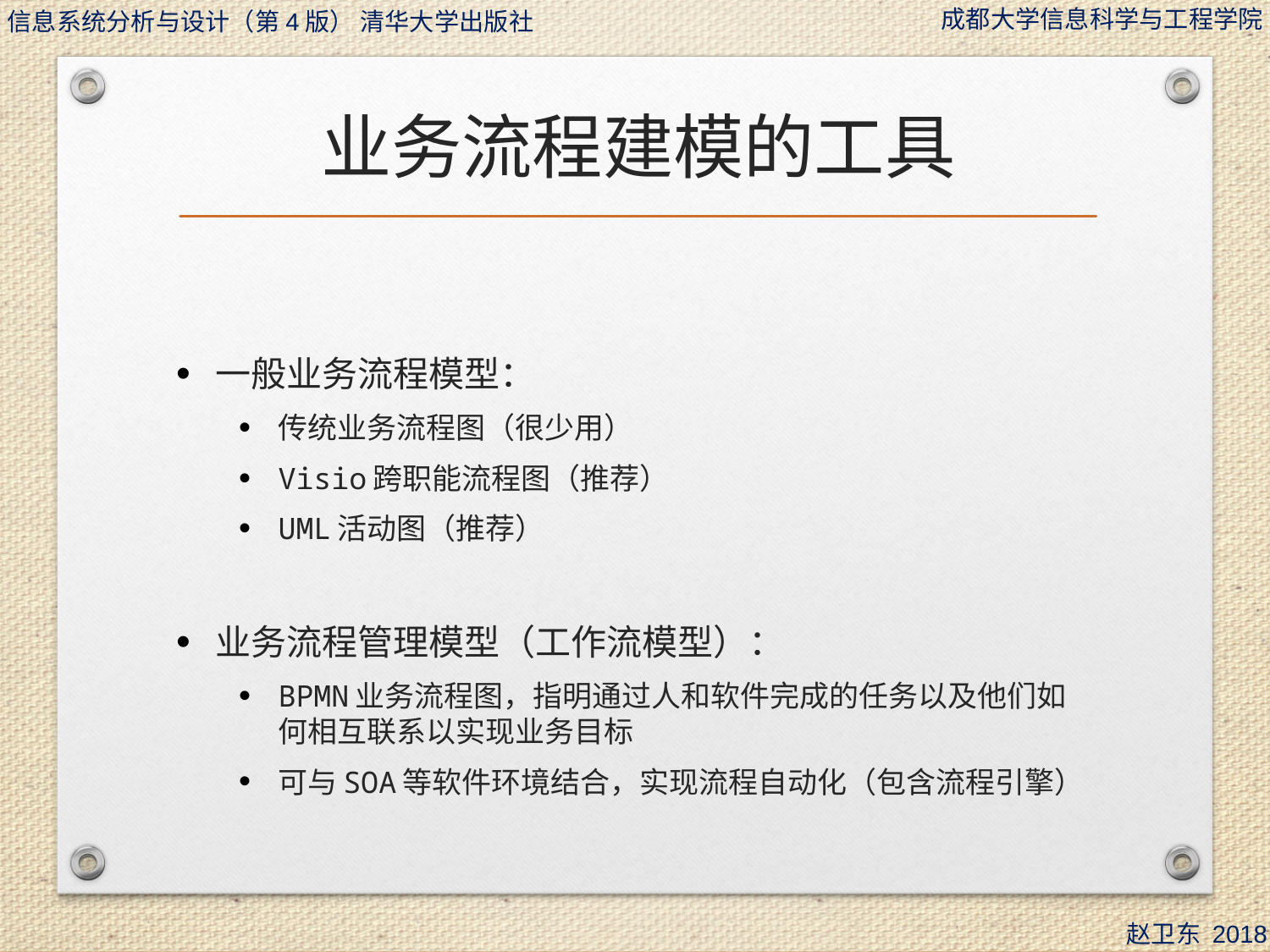

# 业务流程建模的工具
一般业务流程模型：
传统业务流程图（很少用）
Visio跨职能流程图（推荐）
UML活动图（推荐）

业务流程管理模型（工作流模型）：
BPMN业务流程图，指明通过人和软件完成的任务以及他们如何相互联系以实现业务目标
可与SOA等软件环境结合，实现流程自动化（包含流程引擎）